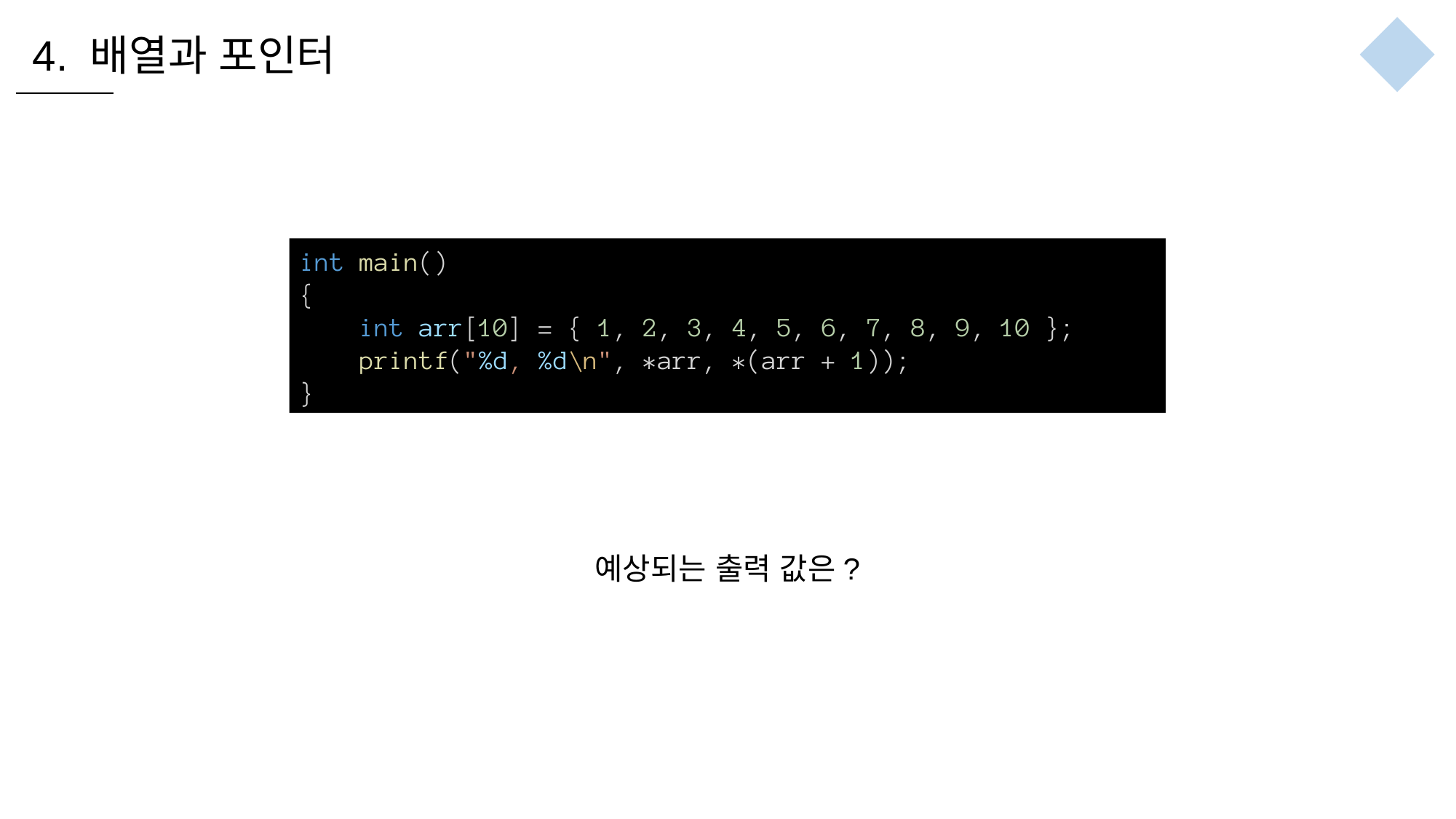

4. 배열과 포인터
int main()
{
    int arr[10] = { 1, 2, 3, 4, 5, 6, 7, 8, 9, 10 };
    printf("%d, %d\n", *arr, *(arr + 1));
}
예상되는 출력 값은?